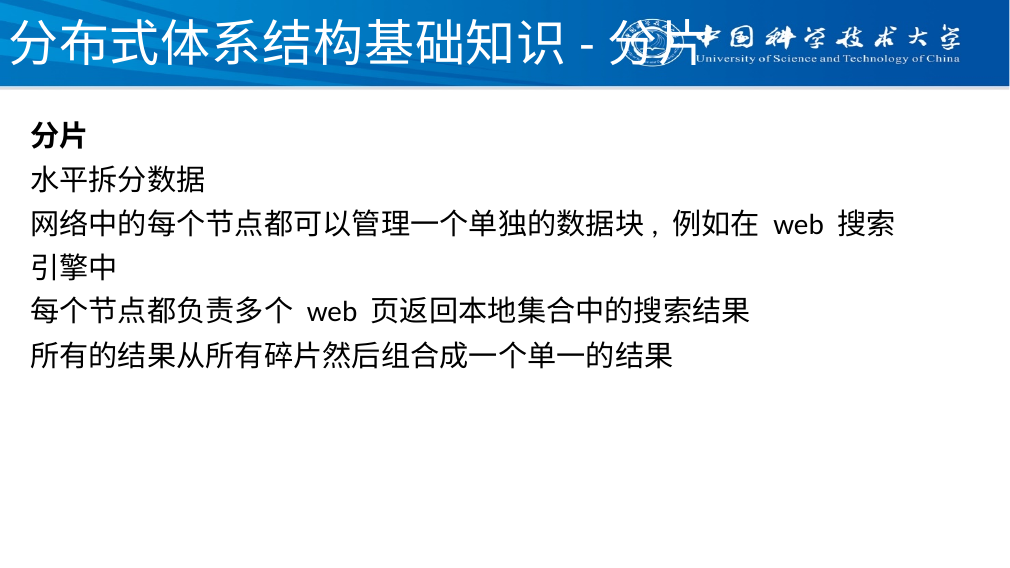

# 分布式体系结构基础知识-分片
分片
水平拆分数据
网络中的每个节点都可以管理一个单独的数据块, 例如在 web 搜索引擎中
每个节点都负责多个 web 页返回本地集合中的搜索结果
所有的结果从所有碎片然后组合成一个单一的结果